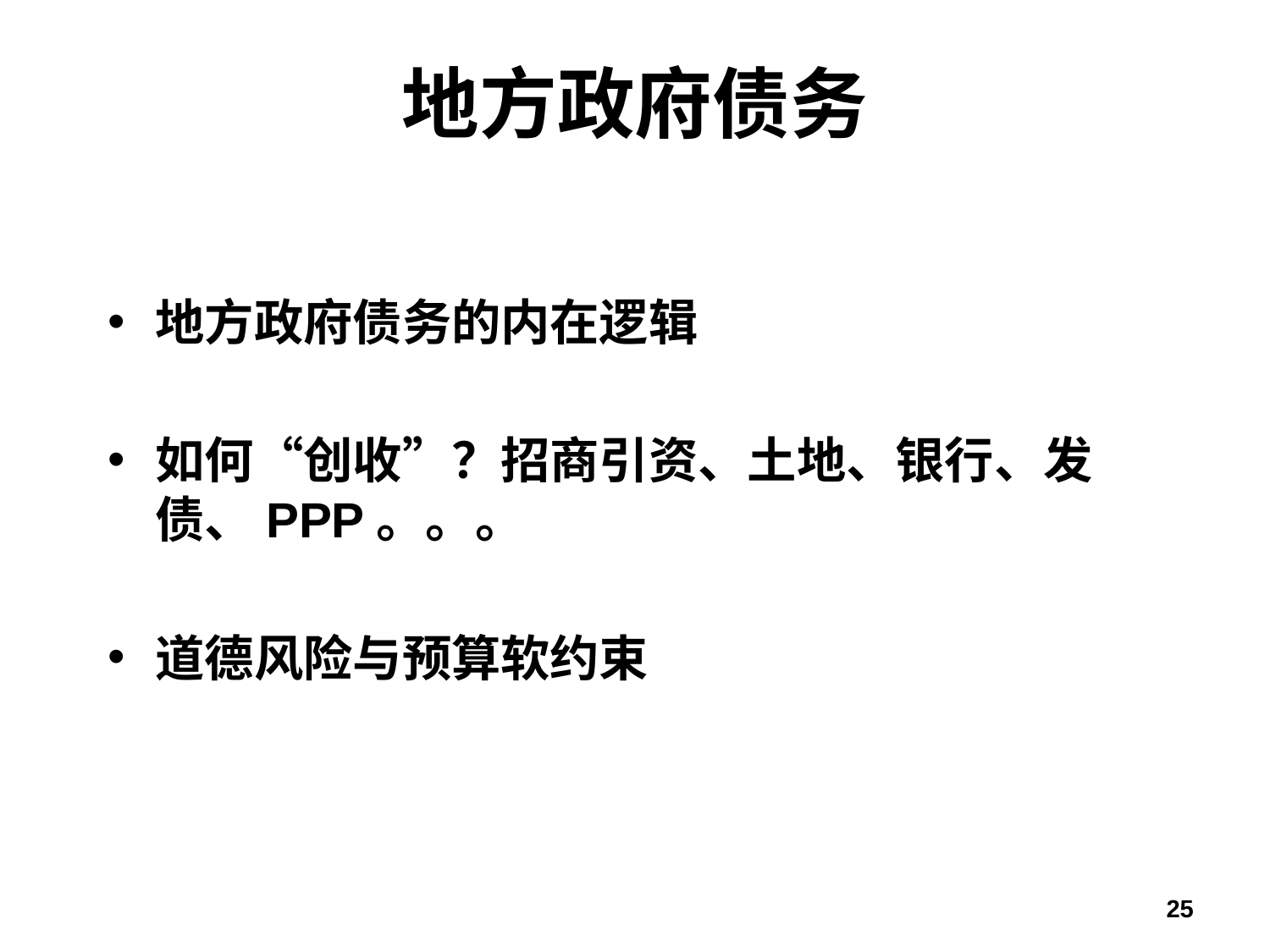

# 地方政府债务

地方政府债务的内在逻辑

如何“创收”？招商引资、土地、银行、发债、PPP。。。

道德风险与预算软约束

25